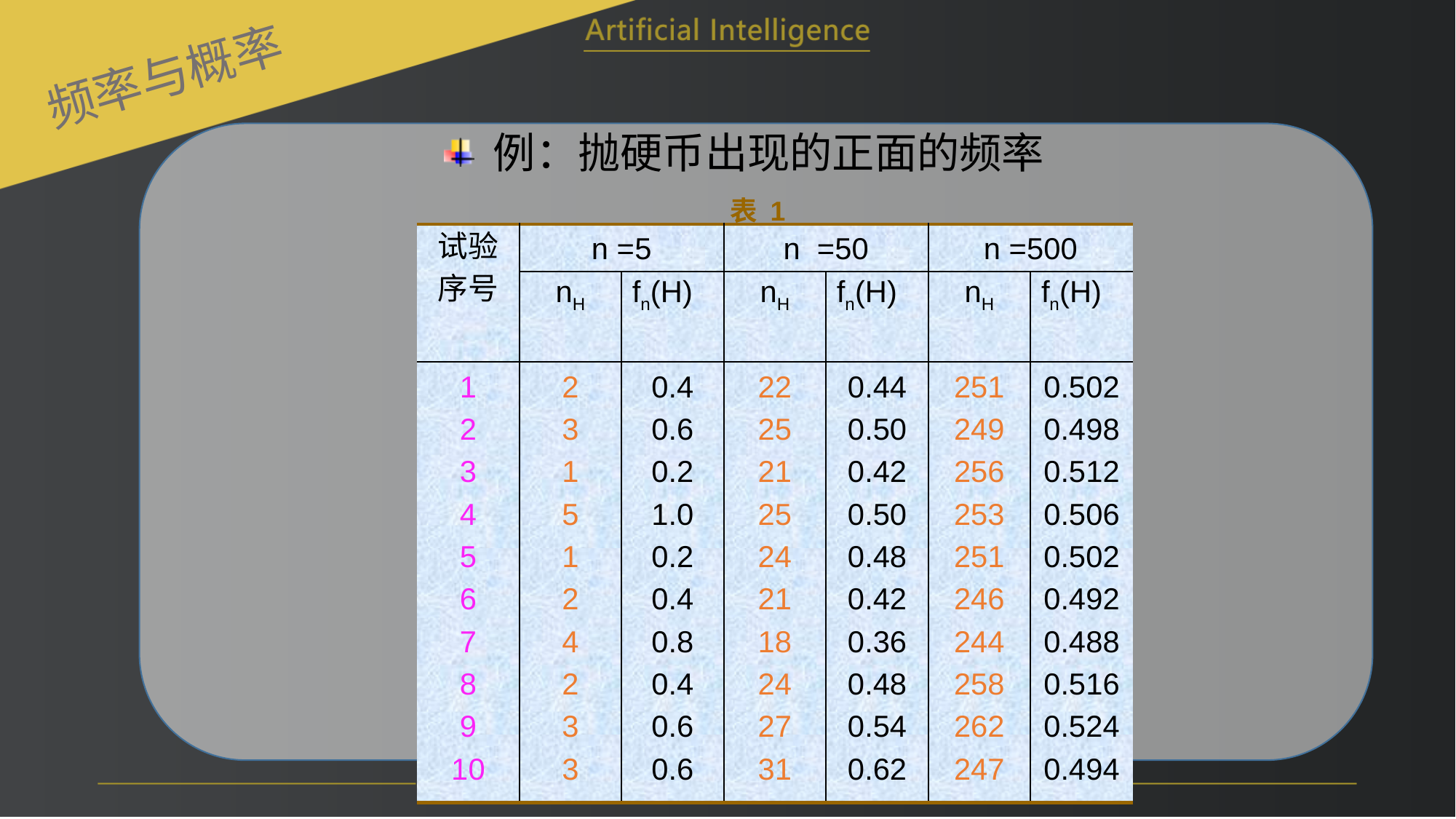

频率与概率

 例：抛硬币出现的正面的频率
表 1
| 试验 序号 | n =5 |  | n =50 |  | n =500 |  |
| --- | --- | --- | --- | --- | --- | --- |
|  | nH | fn(H) | nH | fn(H) | nH | fn(H) |
| 1 2 3 4 5 6 7 8 9 10 | 2 3 1 5 1 2 4 2 3 3 | 0.4 0.6 0.2 1.0 0.2 0.4 0.8 0.4 0.6 0.6 | 22 25 21 25 24 21 18 24 27 31 | 0.44 0.50 0.42 0.50 0.48 0.42 0.36 0.48 0.54 0.62 | 251 249 256 253 251 246 244 258 262 247 | 0.502 0.498 0.512 0.506 0.502 0.492 0.488 0.516 0.524 0.494 |